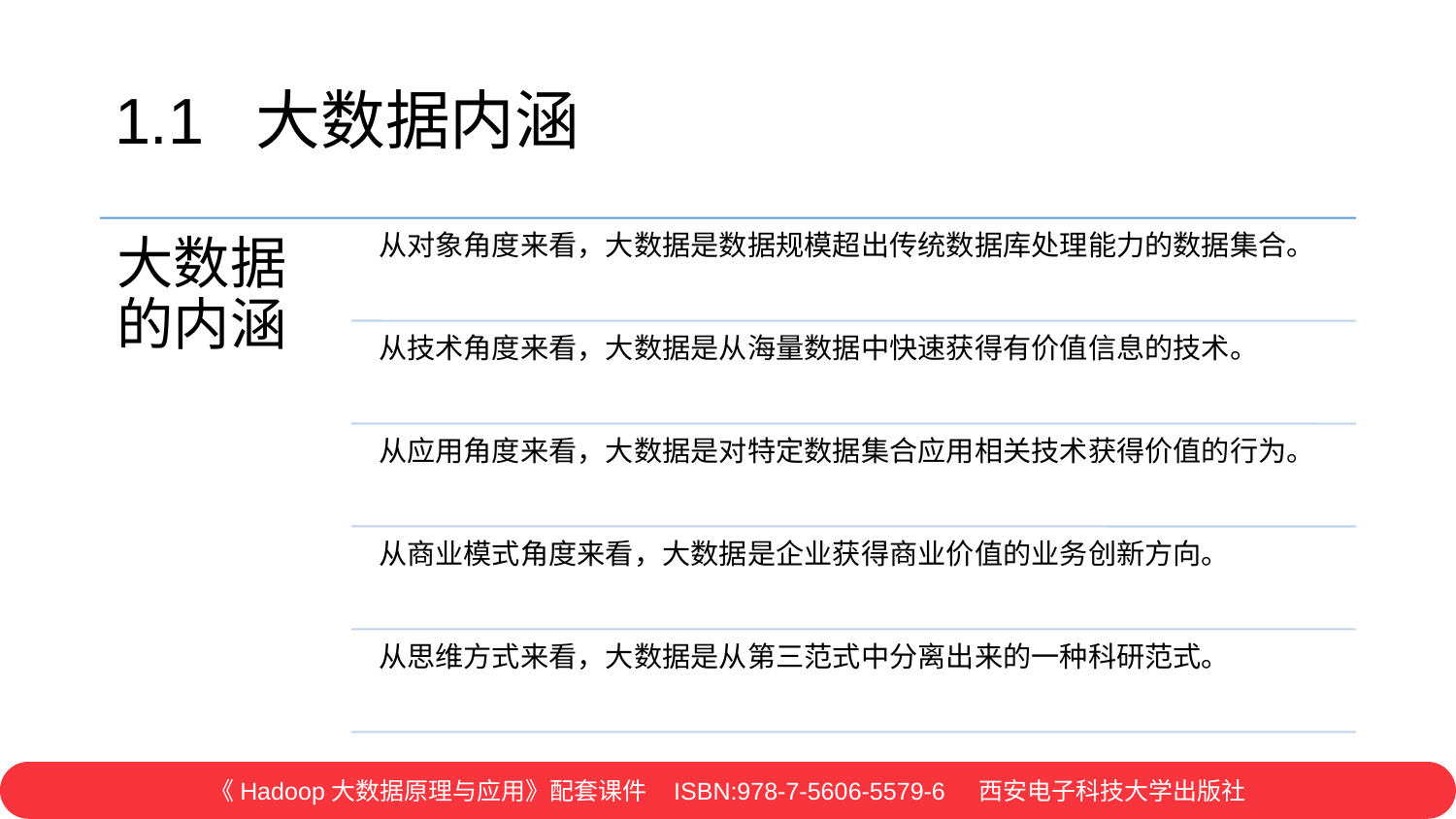

# 1.1  大数据内涵
大数据的内涵
从对象角度来看，大数据是数据规模超出传统数据库处理能力的数据集合。
从技术角度来看，大数据是从海量数据中快速获得有价值信息的技术。
从应用角度来看，大数据是对特定数据集合应用相关技术获得价值的行为。
从商业模式角度来看，大数据是企业获得商业价值的业务创新方向。
从思维方式来看，大数据是从第三范式中分离出来的一种科研范式。